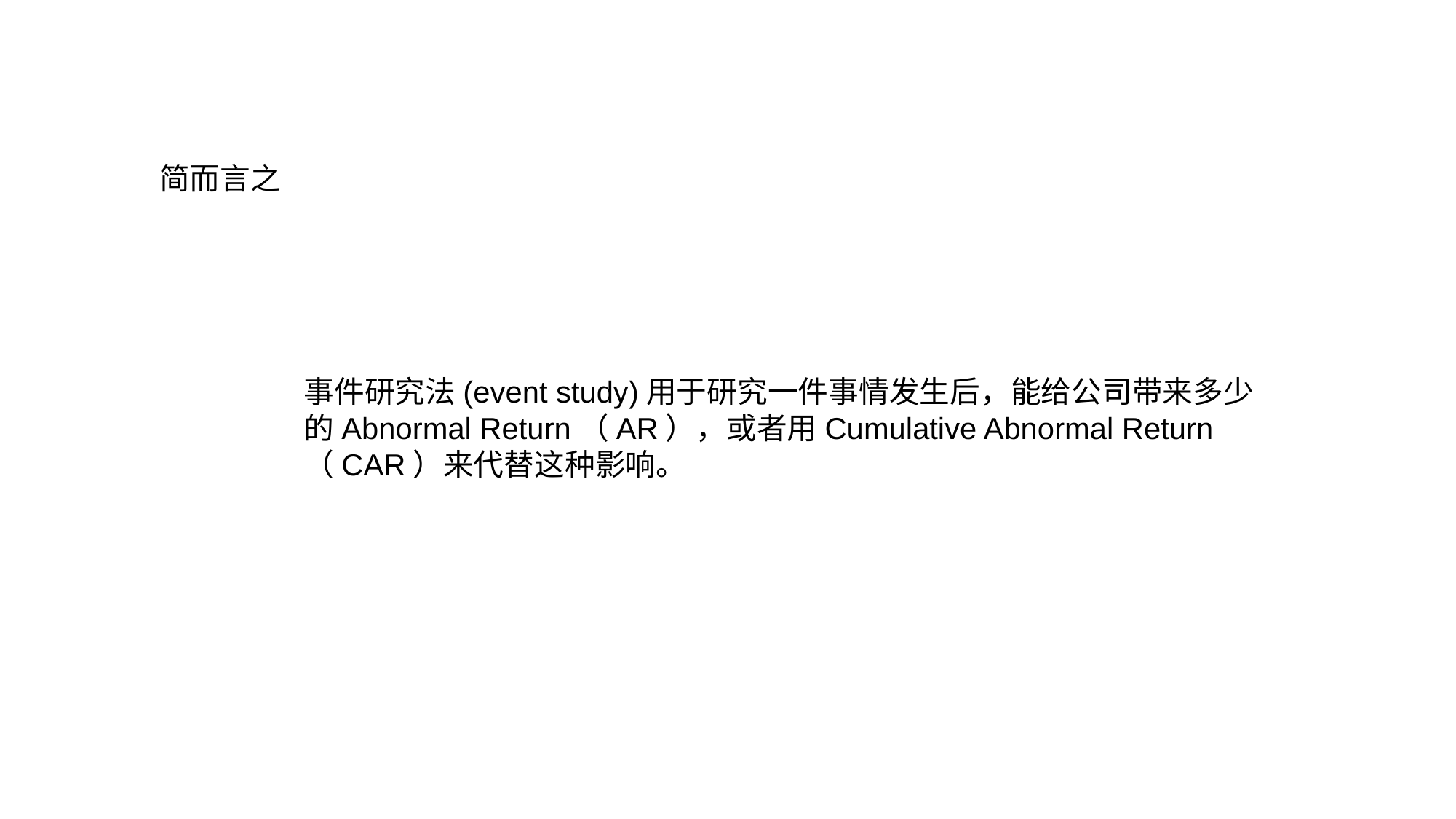

简而言之
事件研究法(event study)用于研究一件事情发生后，能给公司带来多少的Abnormal Return（AR），或者用Cumulative Abnormal Return（CAR）来代替这种影响。